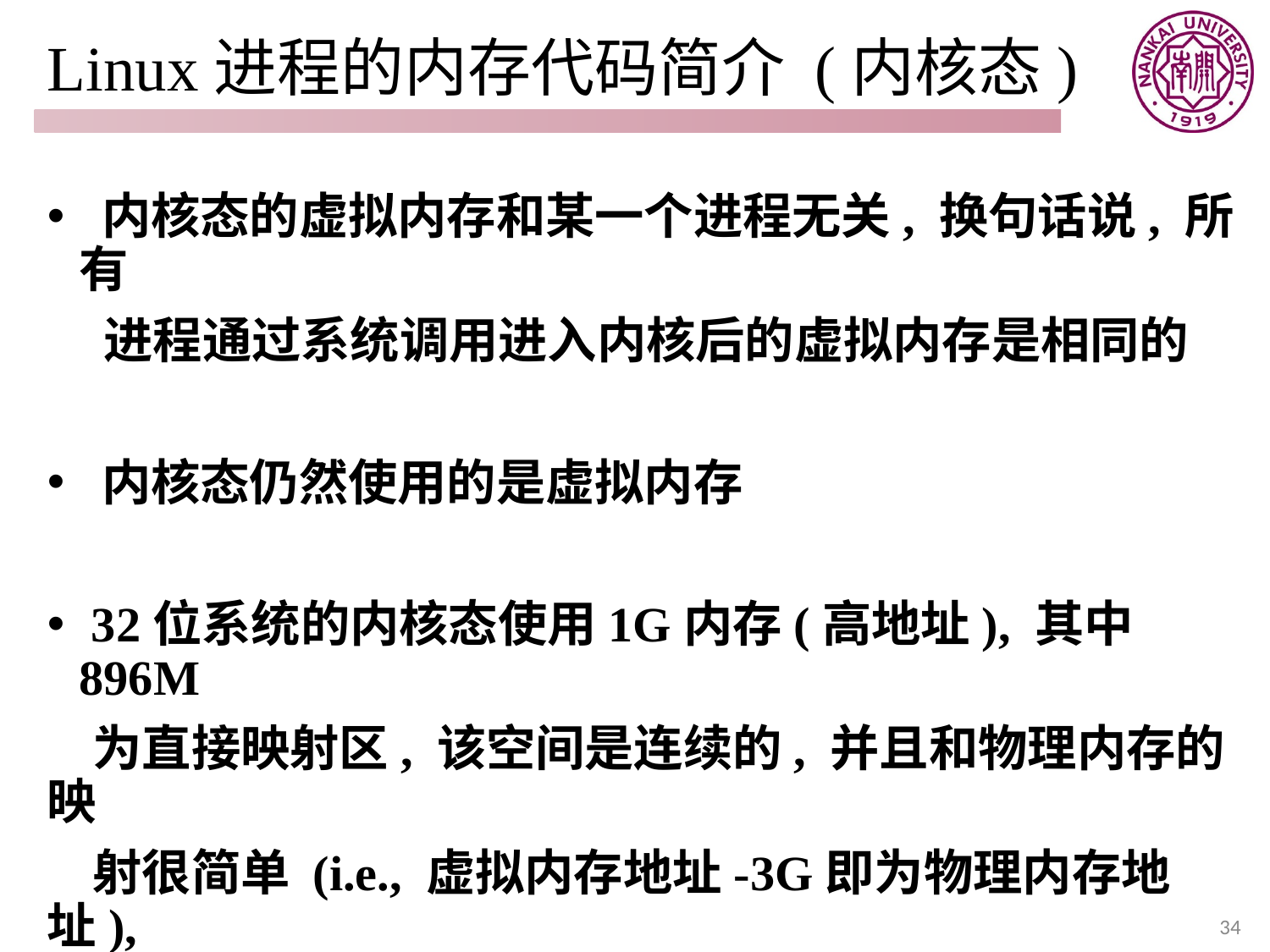

# Linux进程的内存代码简介 (内核态)
 内核态的虚拟内存和某一个进程无关, 换句话说, 所有
    进程通过系统调用进入内核后的虚拟内存是相同的

 内核态仍然使用的是虚拟内存

 32位系统的内核态使用1G内存(高地址), 其中896M
   为直接映射区, 该空间是连续的, 并且和物理内存的映
   射很简单 (i.e., 虚拟内存地址-3G即为物理内存地址),
   也就是说其对应着物理内存最开始的896M
34